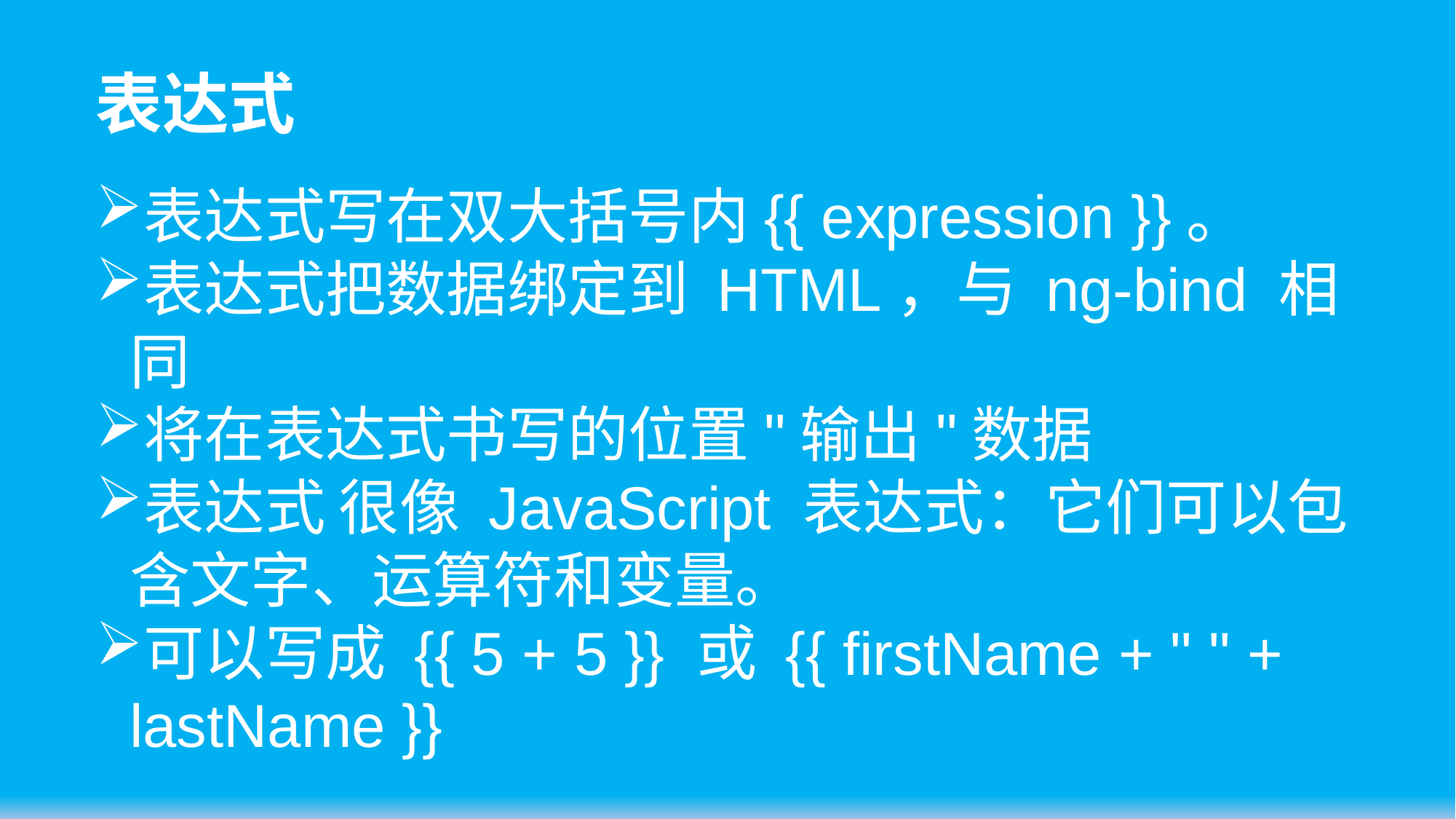

# 表达式
表达式写在双大括号内{{ expression }}。
表达式把数据绑定到 HTML，与 ng-bind 相同
将在表达式书写的位置"输出"数据
表达式 很像 JavaScript 表达式：它们可以包含文字、运算符和变量。
可以写成 {{ 5 + 5 }} 或 {{ firstName + " " + lastName }}